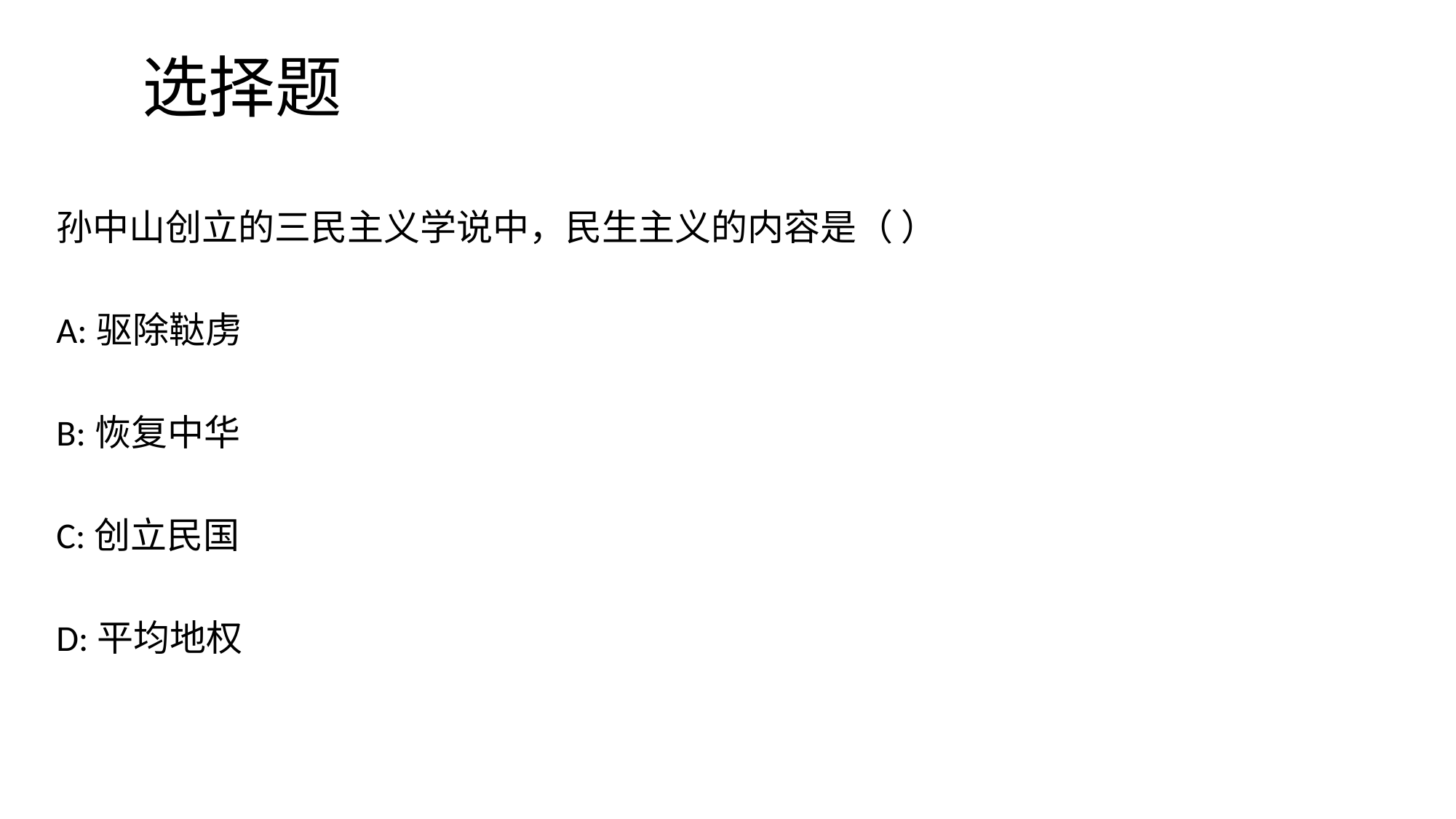

# 选择题
孙中山创立的三民主义学说中，民生主义的内容是（ ）
A:驱除鞑虏
B:恢复中华
C:创立民国
D:平均地权